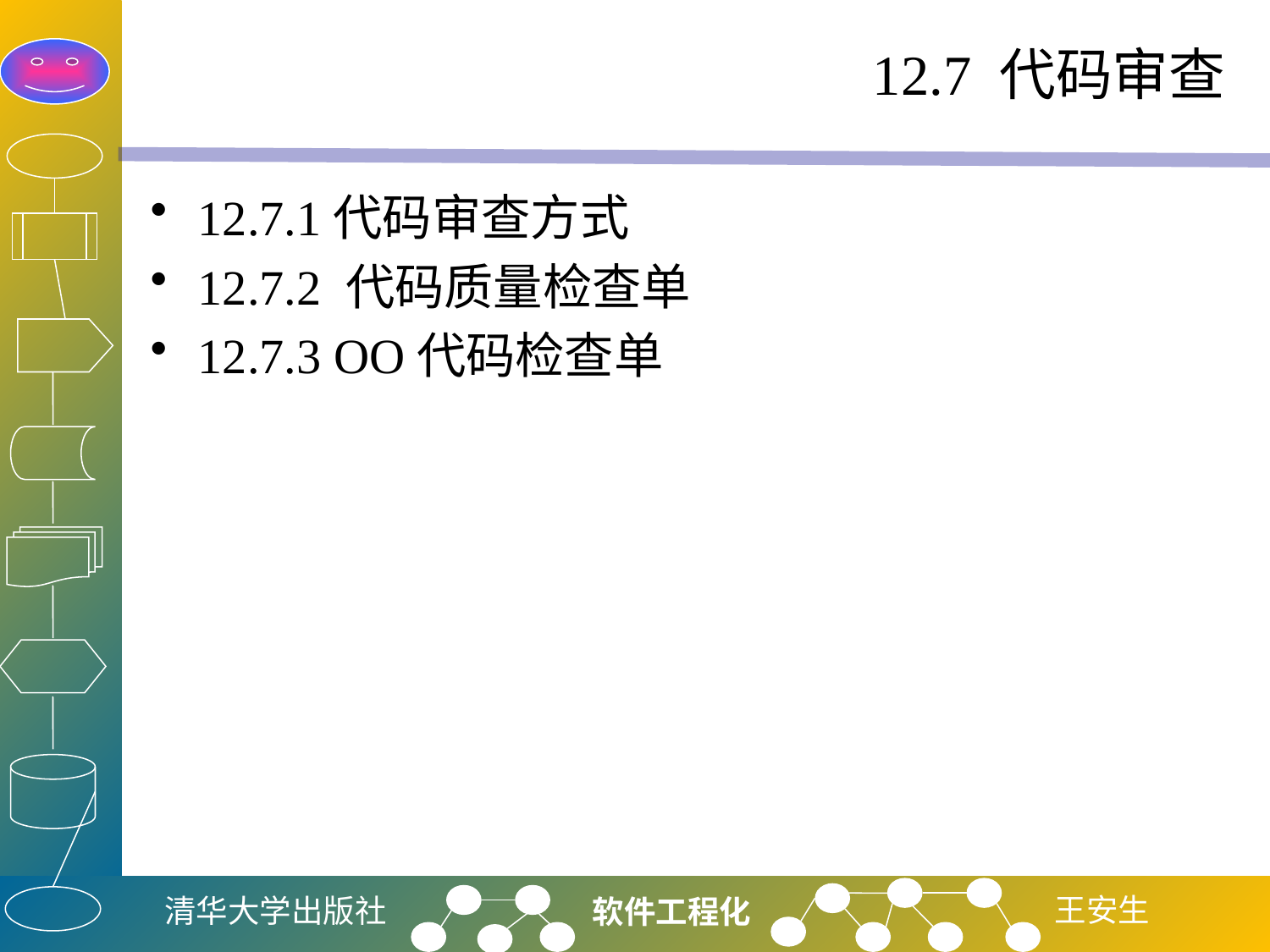

# 12.7 代码审查
12.7.1代码审查方式
12.7.2 代码质量检查单
12.7.3 OO代码检查单